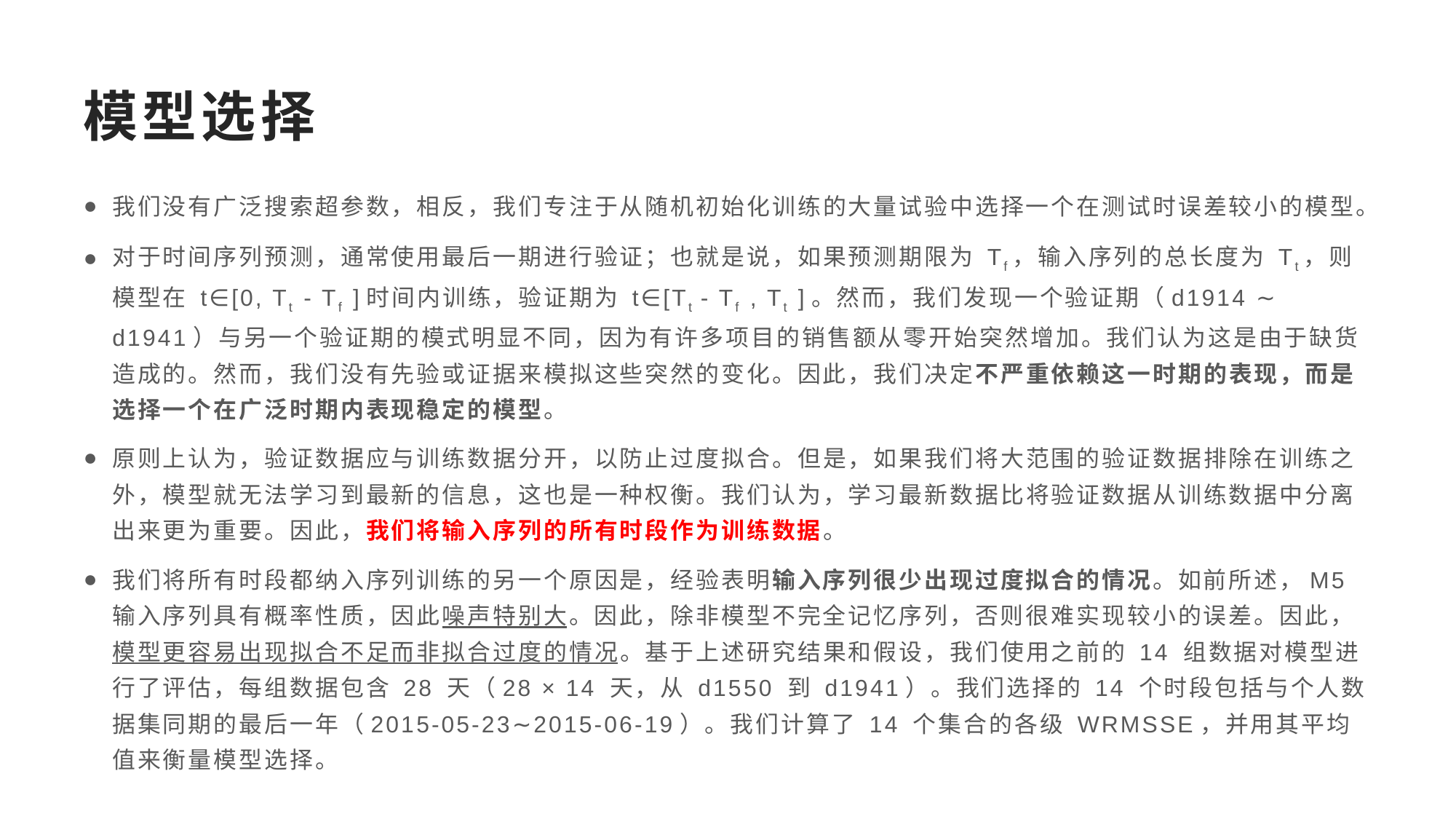

# 模型选择
我们没有广泛搜索超参数，相反，我们专注于从随机初始化训练的大量试验中选择一个在测试时误差较小的模型。
对于时间序列预测，通常使用最后一期进行验证；也就是说，如果预测期限为 Tf，输入序列的总长度为 Tt，则模型在 t∈[0, Tt - Tf ]时间内训练，验证期为 t∈[Tt - Tf , Tt ]。然而，我们发现一个验证期（d1914 ∼ d1941）与另一个验证期的模式明显不同，因为有许多项目的销售额从零开始突然增加。我们认为这是由于缺货造成的。然而，我们没有先验或证据来模拟这些突然的变化。因此，我们决定不严重依赖这一时期的表现，而是选择一个在广泛时期内表现稳定的模型。
原则上认为，验证数据应与训练数据分开，以防止过度拟合。但是，如果我们将大范围的验证数据排除在训练之外，模型就无法学习到最新的信息，这也是一种权衡。我们认为，学习最新数据比将验证数据从训练数据中分离出来更为重要。因此，我们将输入序列的所有时段作为训练数据。
我们将所有时段都纳入序列训练的另一个原因是，经验表明输入序列很少出现过度拟合的情况。如前所述，M5 输入序列具有概率性质，因此噪声特别大。因此，除非模型不完全记忆序列，否则很难实现较小的误差。因此，模型更容易出现拟合不足而非拟合过度的情况。基于上述研究结果和假设，我们使用之前的 14 组数据对模型进行了评估，每组数据包含 28 天（28 × 14 天，从 d1550 到 d1941）。我们选择的 14 个时段包括与个人数据集同期的最后一年（2015-05-23∼2015-06-19）。我们计算了 14 个集合的各级 WRMSSE，并用其平均值来衡量模型选择。